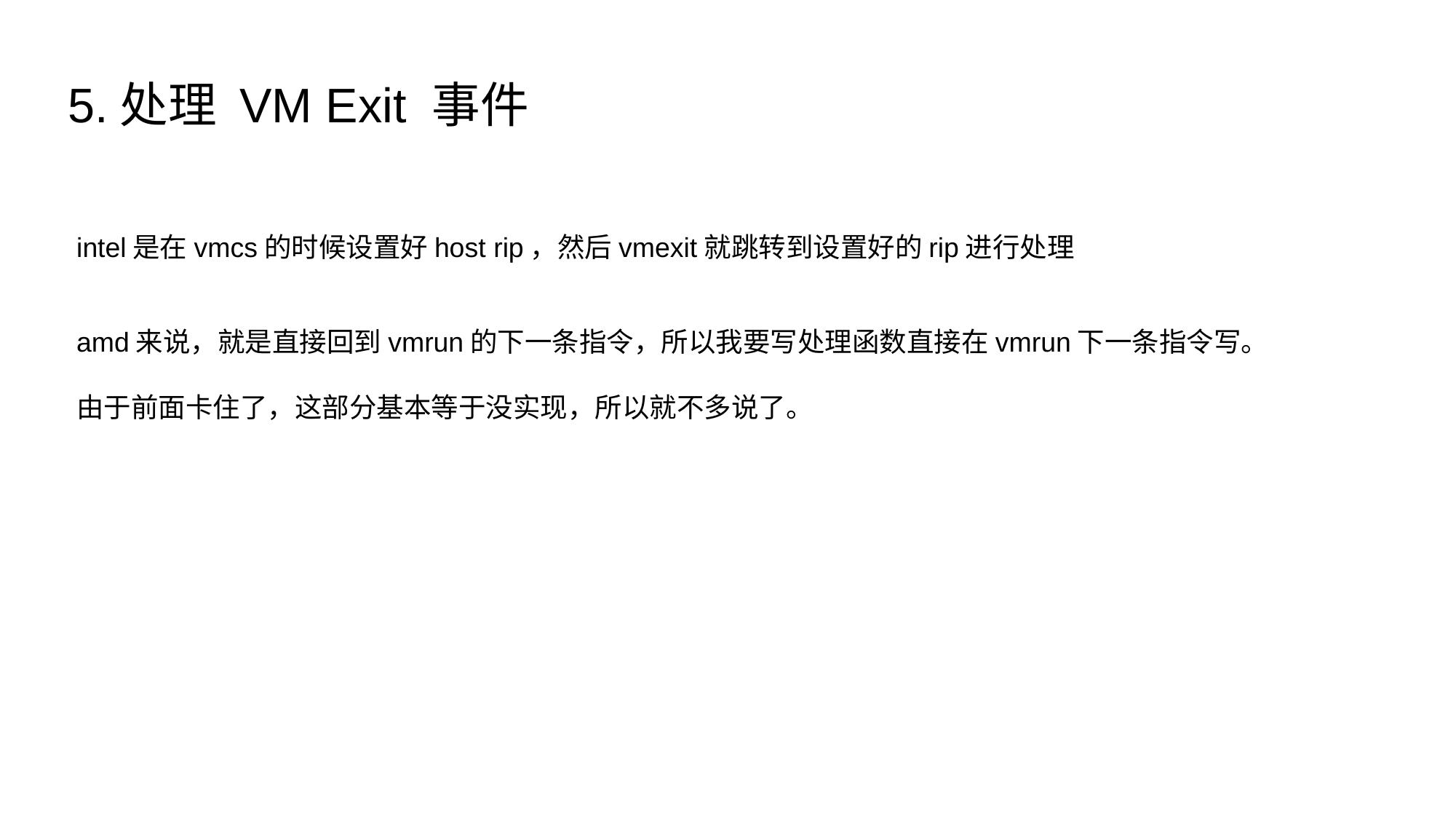

5.处理 VM Exit 事件

intel是在vmcs的时候设置好host rip，然后vmexit就跳转到设置好的rip进行处理
amd来说，就是直接回到vmrun的下一条指令，所以我要写处理函数直接在vmrun下一条指令写。
由于前面卡住了，这部分基本等于没实现，所以就不多说了。
25